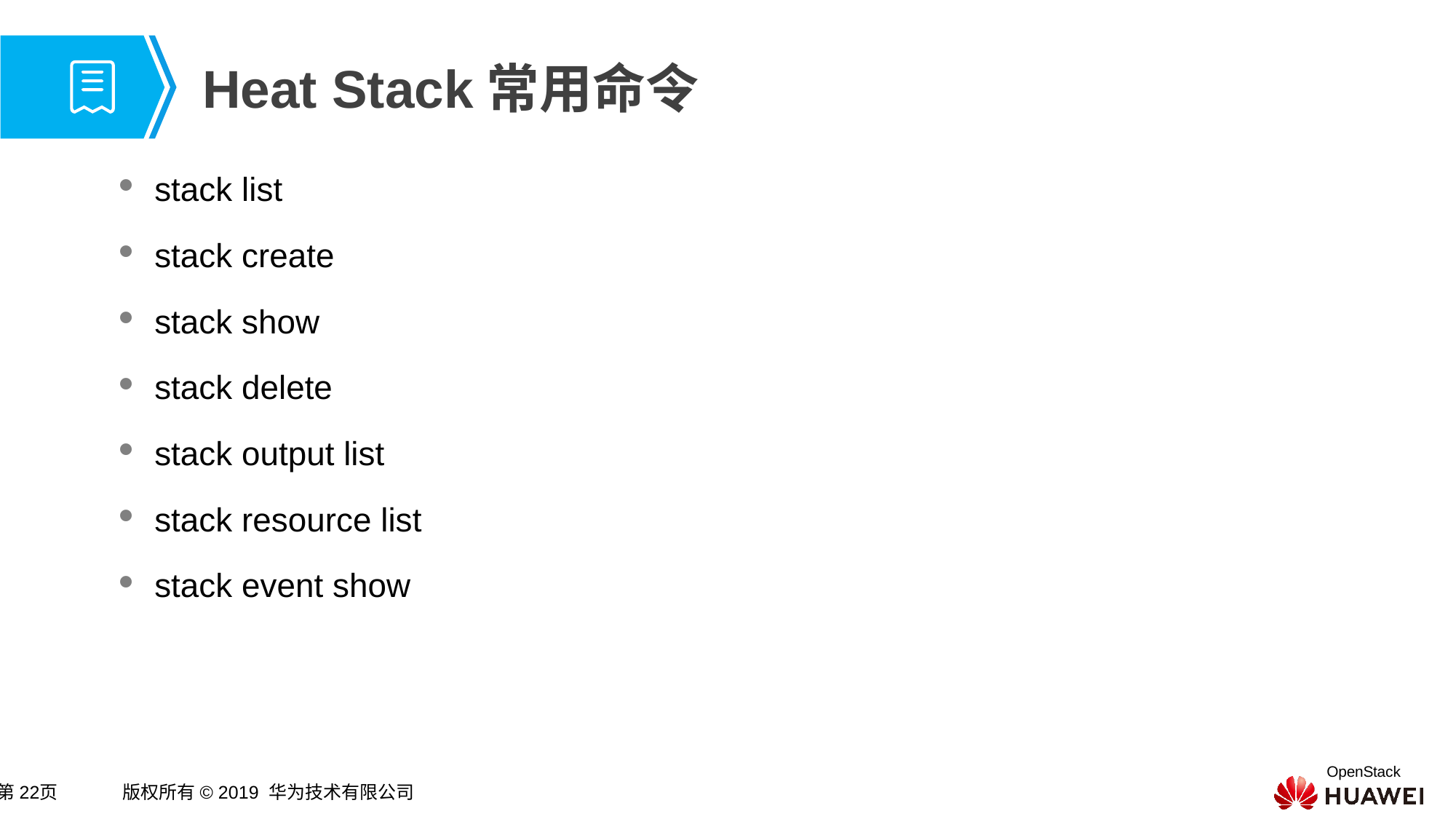

# Heat Stack常用命令
stack list
stack create
stack show
stack delete
stack output list
stack resource list
stack event show
OpenStack